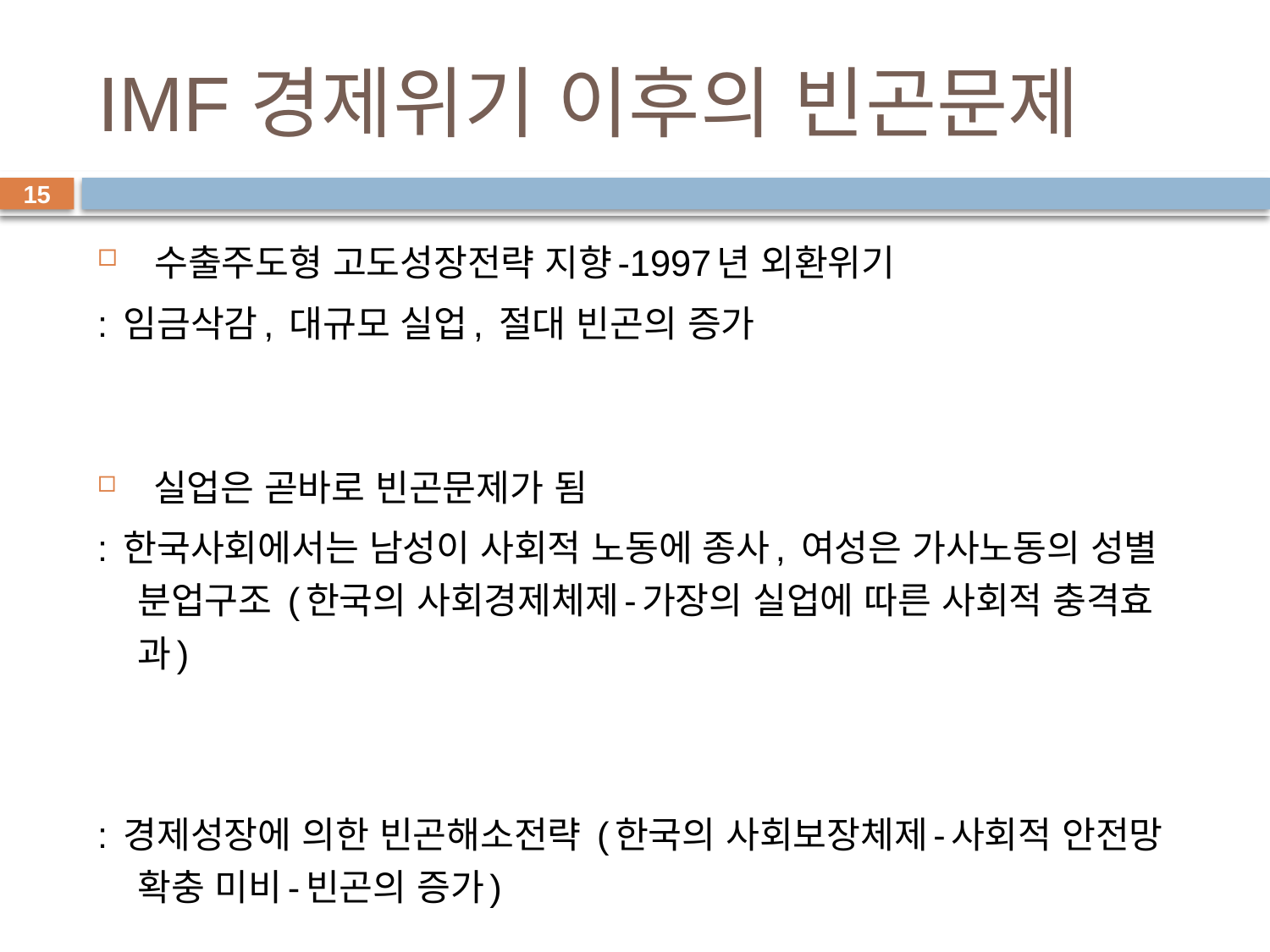

# IMF경제위기 이후의 빈곤문제
15
 수출주도형 고도성장전략 지향-1997년 외환위기
: 임금삭감, 대규모 실업, 절대 빈곤의 증가

 실업은 곧바로 빈곤문제가 됨
: 한국사회에서는 남성이 사회적 노동에 종사, 여성은 가사노동의 성별 분업구조 (한국의 사회경제체제-가장의 실업에 따른 사회적 충격효과)

: 경제성장에 의한 빈곤해소전략 (한국의 사회보장체제-사회적 안전망 확충 미비-빈곤의 증가)